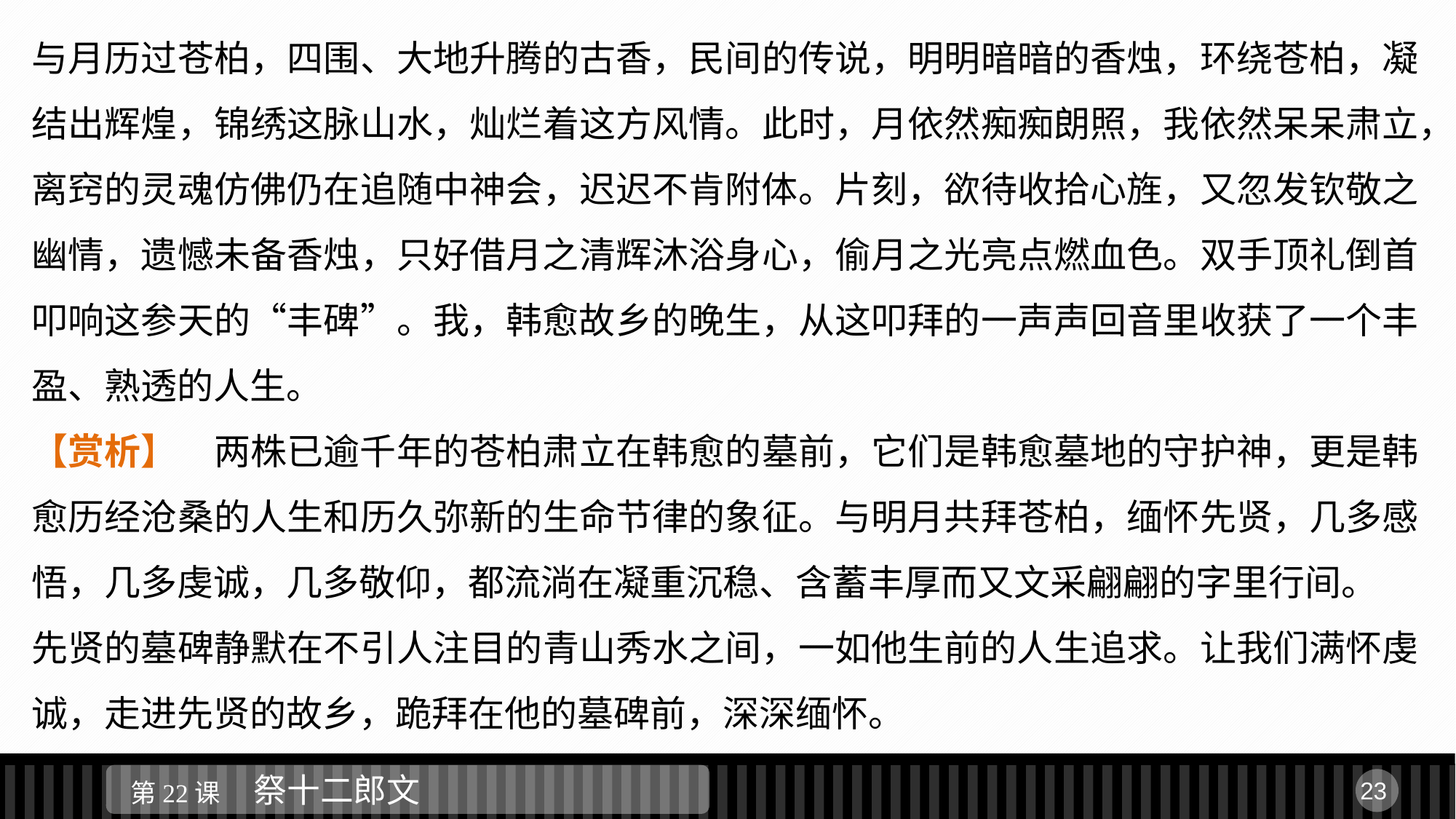

与月历过苍柏，四围、大地升腾的古香，民间的传说，明明暗暗的香烛，环绕苍柏，凝结出辉煌，锦绣这脉山水，灿烂着这方风情。此时，月依然痴痴朗照，我依然呆呆肃立，离窍的灵魂仿佛仍在追随中神会，迟迟不肯附体。片刻，欲待收拾心旌，又忽发钦敬之幽情，遗憾未备香烛，只好借月之清辉沐浴身心，偷月之光亮点燃血色。双手顶礼倒首叩响这参天的“丰碑”。我，韩愈故乡的晚生，从这叩拜的一声声回音里收获了一个丰盈、熟透的人生。
【赏析】　两株已逾千年的苍柏肃立在韩愈的墓前，它们是韩愈墓地的守护神，更是韩愈历经沧桑的人生和历久弥新的生命节律的象征。与明月共拜苍柏，缅怀先贤，几多感悟，几多虔诚，几多敬仰，都流淌在凝重沉稳、含蓄丰厚而又文采翩翩的字里行间。
先贤的墓碑静默在不引人注目的青山秀水之间，一如他生前的人生追求。让我们满怀虔诚，走进先贤的故乡，跪拜在他的墓碑前，深深缅怀。